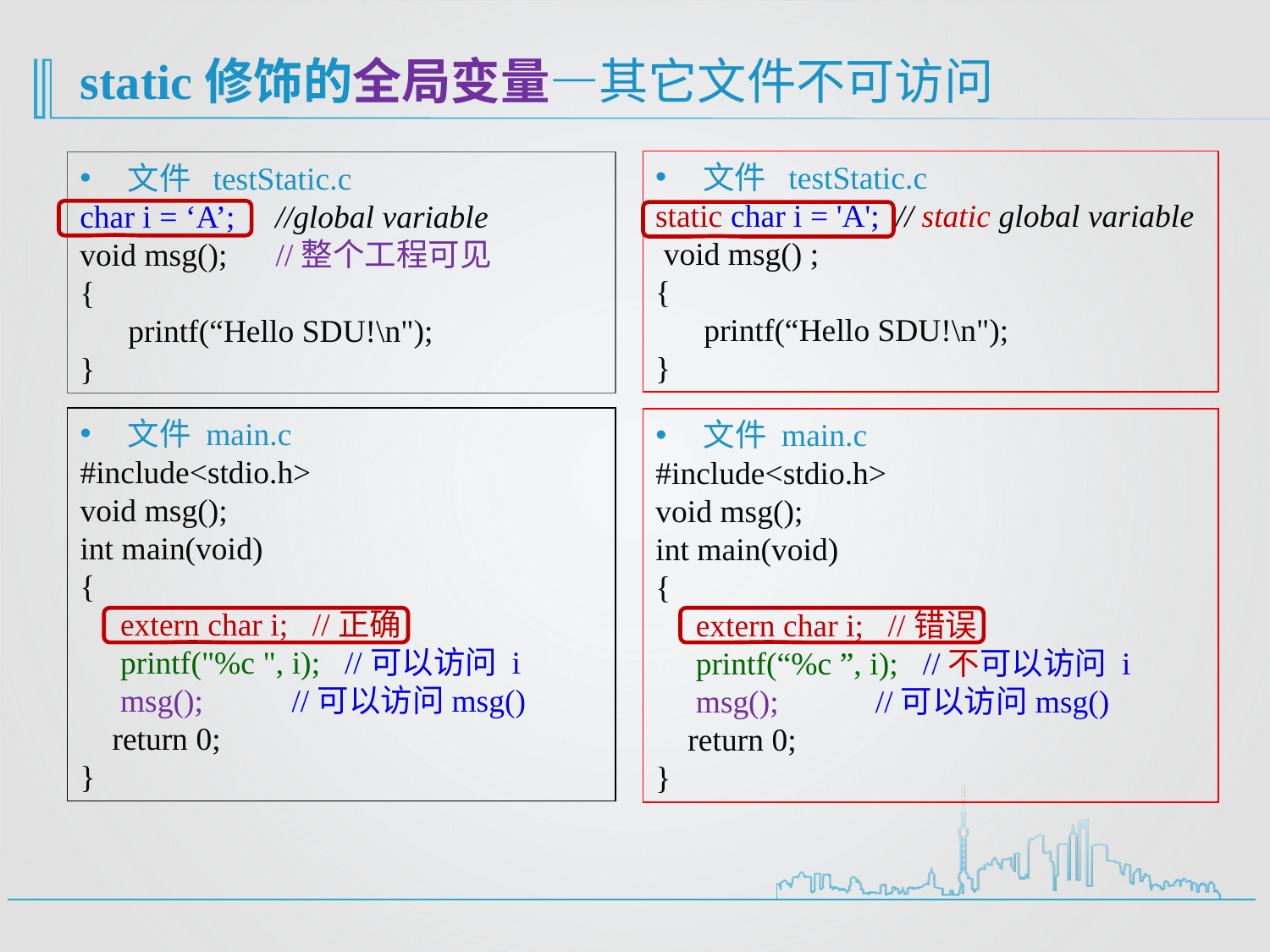

# static修饰的全局变量—其它文件不可访问
文件  testStatic.c
static char i = 'A';  // static global variable
 void msg() ;
{
      printf(“Hello SDU!\n");
}
文件  testStatic.c
char i = ‘A’;     //global variable
void msg();      //整个工程可见
{
      printf(“Hello SDU!\n");
}

文件 main.c
#include<stdio.h>
void msg();
int main(void)
{
     extern char i;   //正确
     printf("%c ", i);   //可以访问 i
     msg();           //可以访问msg()
    return 0;
}
文件 main.c
#include<stdio.h>
void msg();
int main(void)
{
     extern char i;   //错误
     printf(“%c ”, i);   //不可以访问 i
     msg();            //可以访问msg()
    return 0;
}